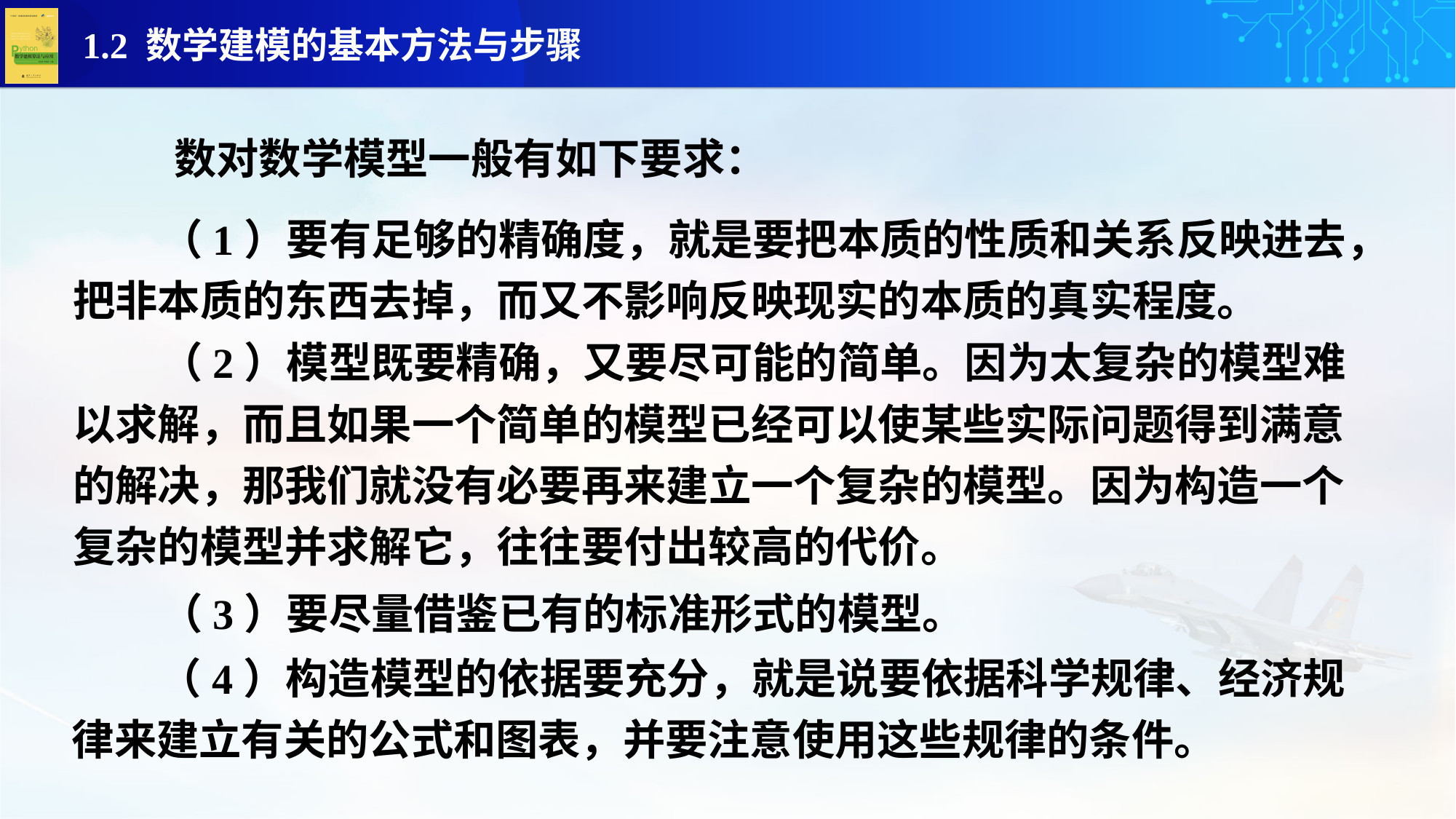

数对数学模型一般有如下要求：

        （1）要有足够的精确度，就是要把本质的性质和关系反映进去，把非本质的东西去掉，而又不影响反映现实的本质的真实程度。

        （2）模型既要精确，又要尽可能的简单。因为太复杂的模型难以求解，而且如果一个简单的模型已经可以使某些实际问题得到满意的解决，那我们就没有必要再来建立一个复杂的模型。因为构造一个复杂的模型并求解它，往往要付出较高的代价。

        （3）要尽量借鉴已有的标准形式的模型。

        （4）构造模型的依据要充分，就是说要依据科学规律、经济规律来建立有关的公式和图表，并要注意使用这些规律的条件。